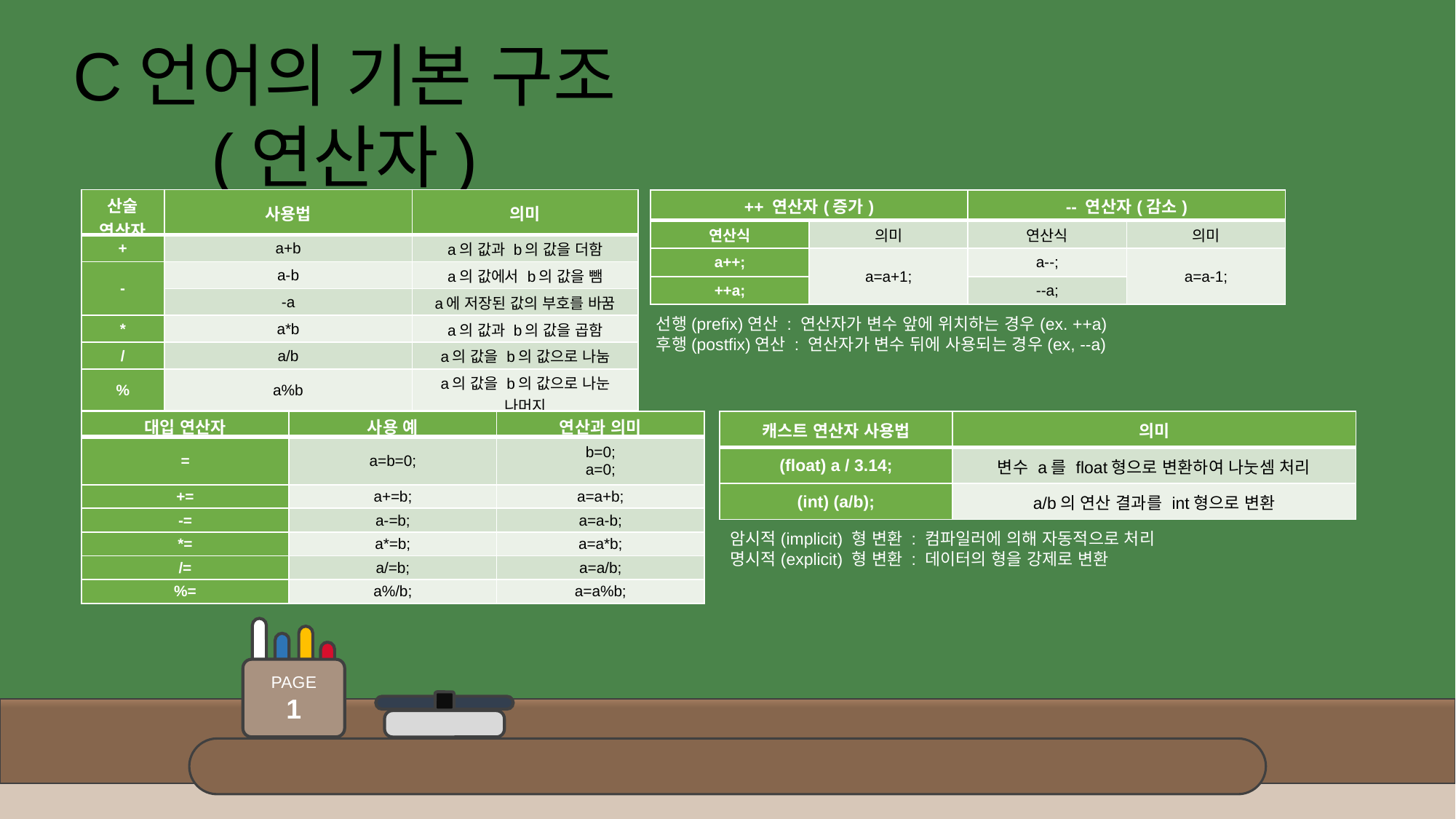

C언어의 기본 구조
(연산자)
| 산술 연산자 | 사용법 | 의미 |
| --- | --- | --- |
| + | a+b | a의 값과 b의 값을 더함 |
| - | a-b | a의 값에서 b의 값을 뺌 |
|  | -a | a에 저장된 값의 부호를 바꿈 |
| \* | a\*b | a의 값과 b의 값을 곱함 |
| / | a/b | a의 값을 b의 값으로 나눔 |
| % | a%b | a의 값을 b의 값으로 나눈 나머지 |
| ++ 연산자(증가) |  | -- 연산자(감소) |  |
| --- | --- | --- | --- |
| 연산식 | 의미 | 연산식 | 의미 |
| a++; | a=a+1; | a--; | a=a-1; |
| ++a; |  | --a; |  |
선행(prefix)연산 : 연산자가 변수 앞에 위치하는 경우(ex. ++a)
후행(postfix)연산 : 연산자가 변수 뒤에 사용되는 경우(ex, --a)
| 대입 연산자 | 사용 예 | 연산과 의미 |
| --- | --- | --- |
| = | a=b=0; | b=0; a=0; |
| += | a+=b; | a=a+b; |
| -= | a-=b; | a=a-b; |
| \*= | a\*=b; | a=a\*b; |
| /= | a/=b; | a=a/b; |
| %= | a%/b; | a=a%b; |
| 캐스트 연산자 사용법 | 의미 |
| --- | --- |
| (float) a / 3.14; | 변수 a를 float형으로 변환하여 나눗셈 처리 |
| (int) (a/b); | a/b의 연산 결과를 int형으로 변환 |
암시적(implicit) 형 변환 : 컴파일러에 의해 자동적으로 처리
명시적(explicit) 형 변환 : 데이터의 형을 강제로 변환

PAGE
1